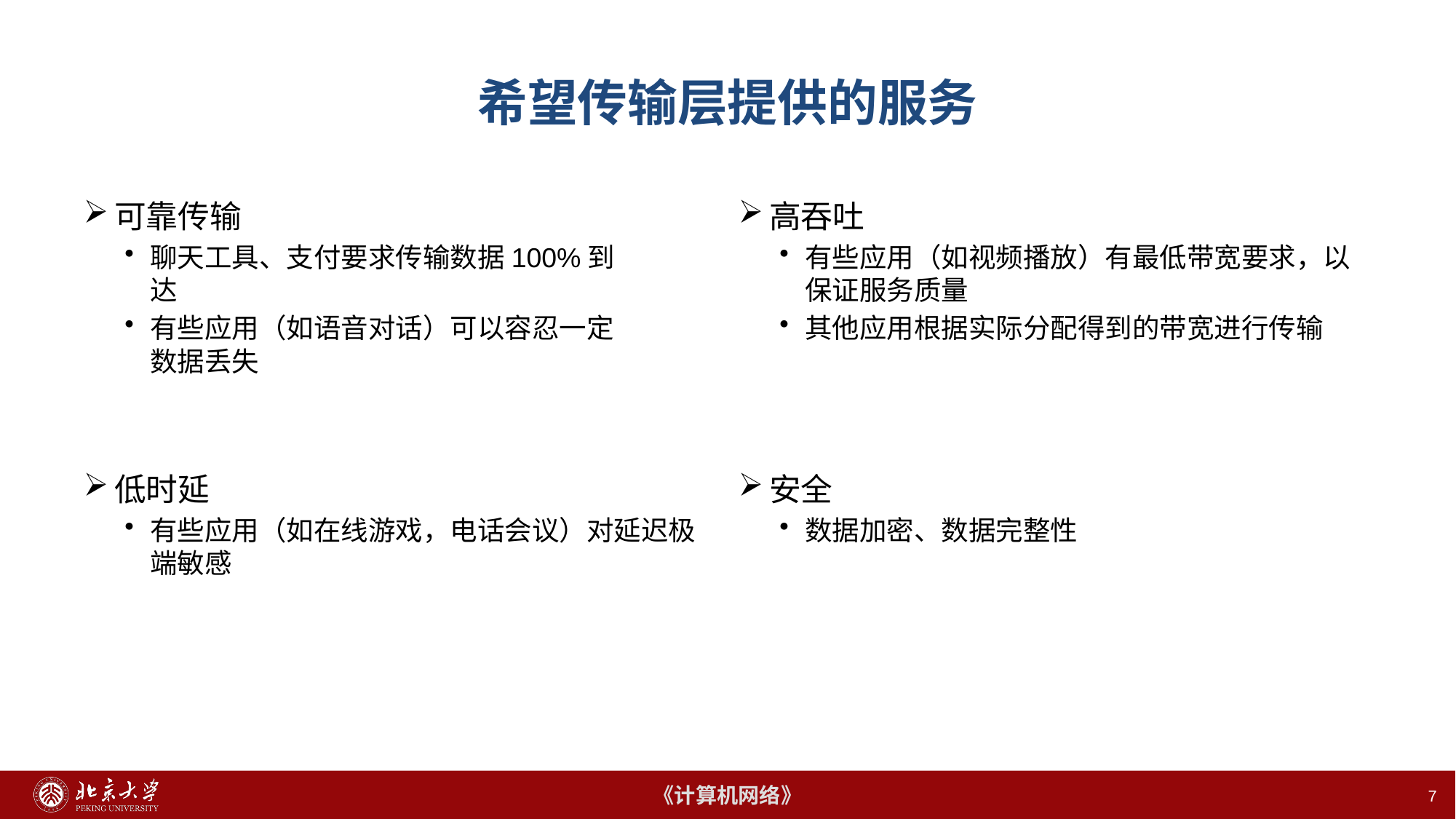

# 希望传输层提供的服务
高吞吐
有些应用（如视频播放）有最低带宽要求，以保证服务质量
其他应用根据实际分配得到的带宽进行传输
可靠传输
聊天工具、支付要求传输数据100%到达
有些应用（如语音对话）可以容忍一定数据丢失
安全
数据加密、数据完整性
低时延
有些应用（如在线游戏，电话会议）对延迟极端敏感
7